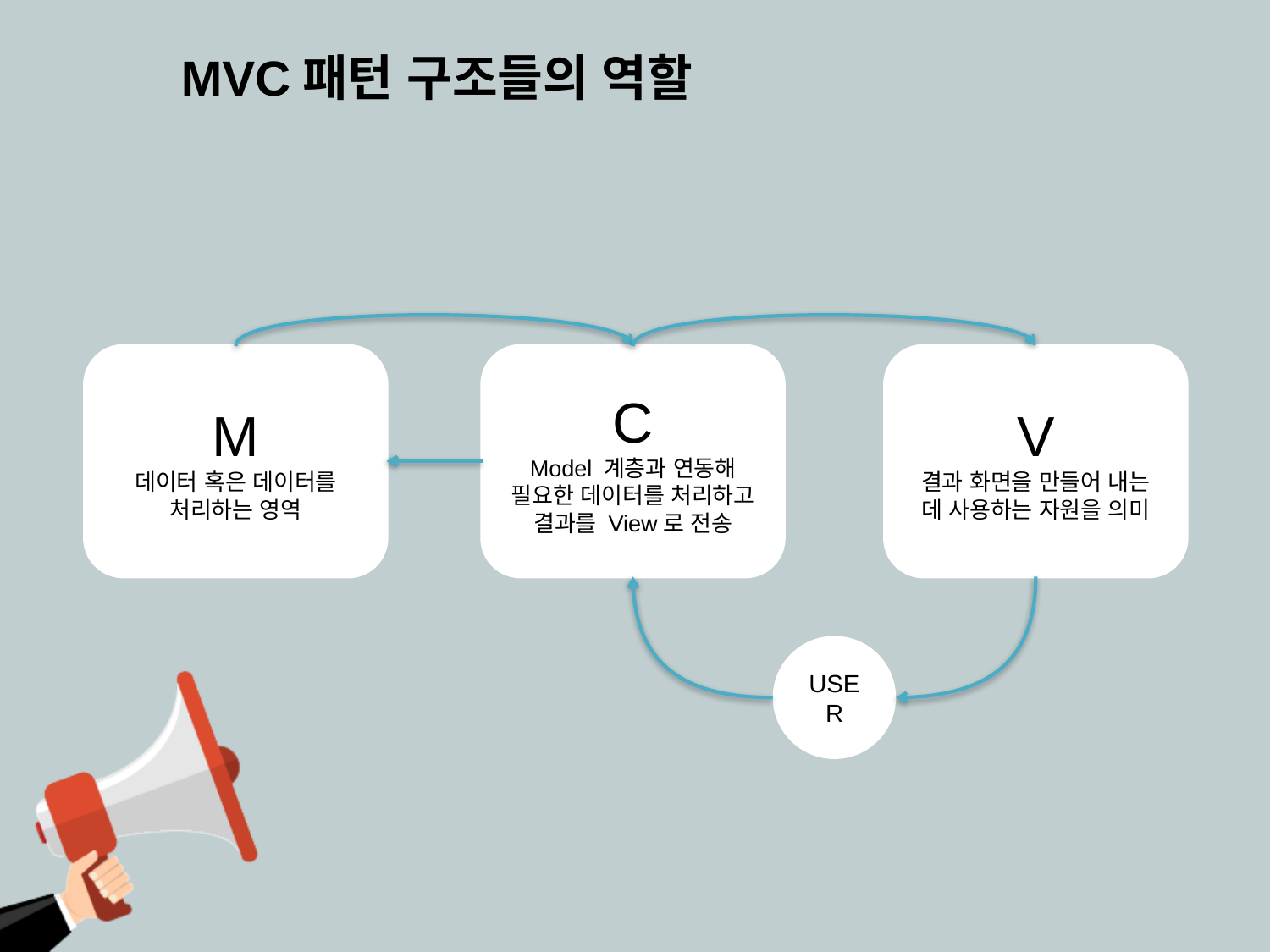

MVC패턴 구조들의 역할
M
데이터 혹은 데이터를
처리하는 영역
C
Model 계층과 연동해 필요한 데이터를 처리하고 결과를 View로 전송
V
결과 화면을 만들어 내는 데 사용하는 자원을 의미
USER